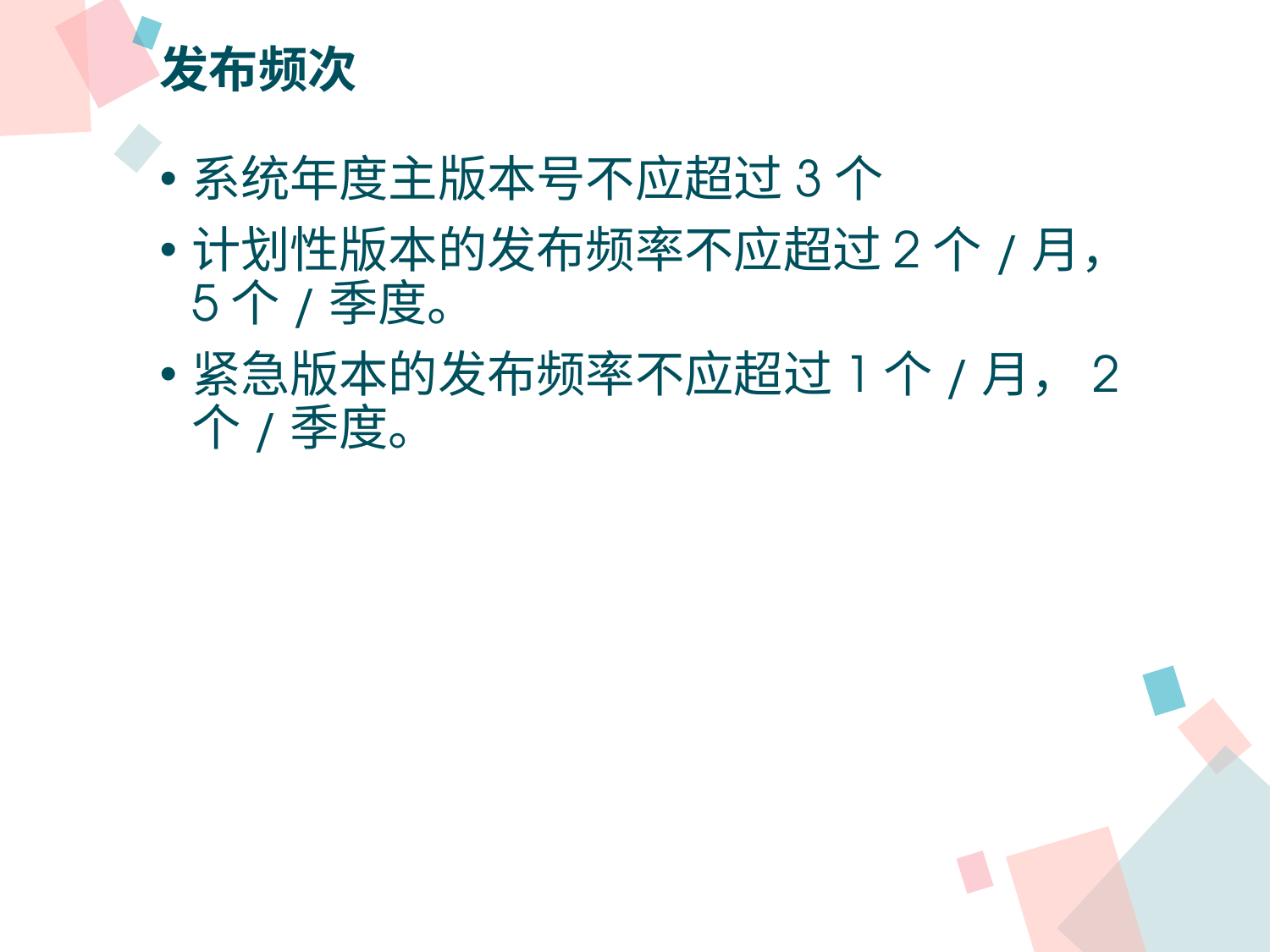

发布频次
系统年度主版本号不应超过3个
计划性版本的发布频率不应超过2个/月，5个/季度。
紧急版本的发布频率不应超过1个/月，2个/季度。